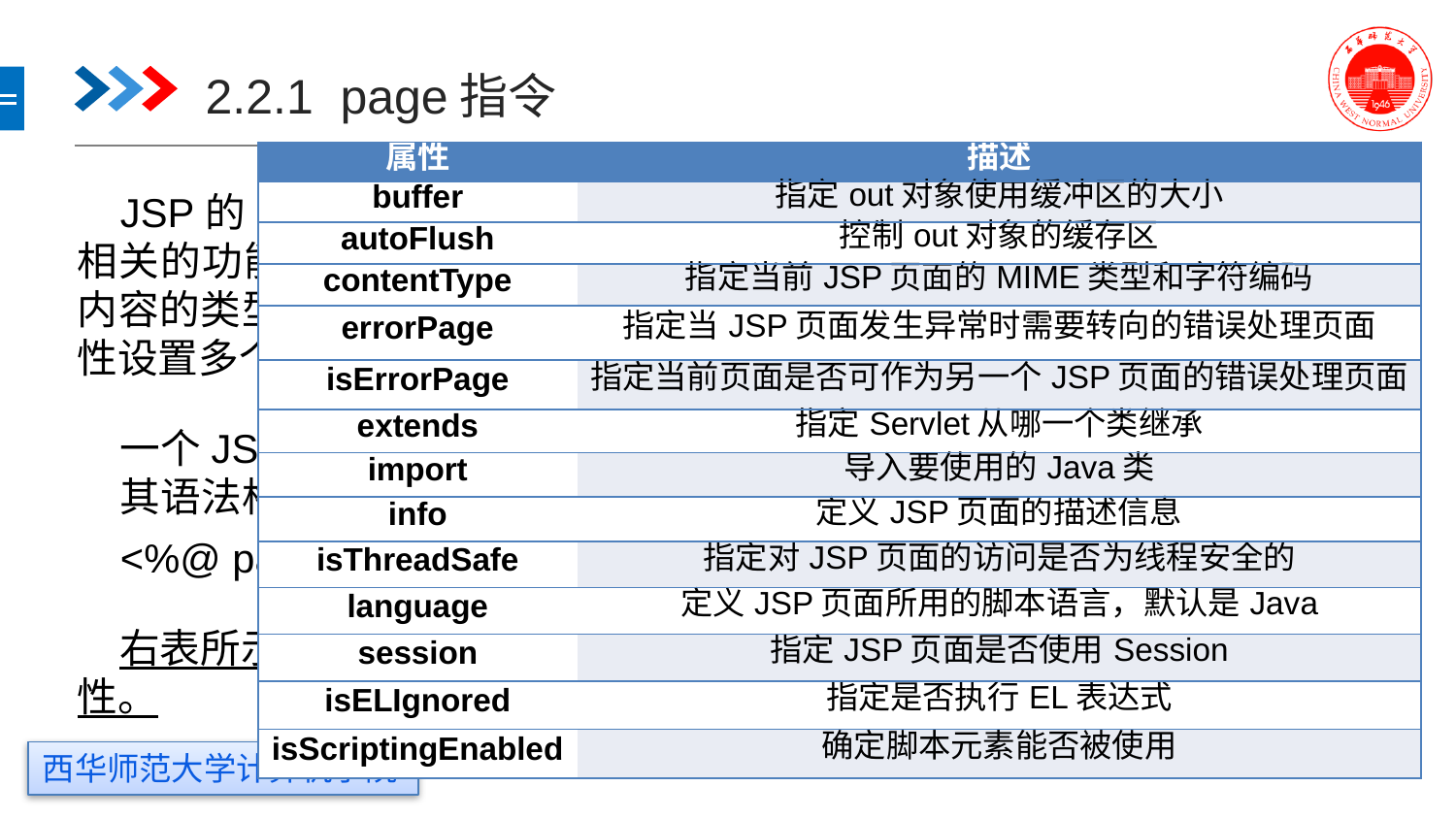

# 2.2.1  page指令
| 属性 | 描述 |
| --- | --- |
| buffer | 指定out对象使用缓冲区的大小 |
| autoFlush | 控制out对象的缓存区 |
| contentType | 指定当前JSP页面的MIME类型和字符编码 |
| errorPage | 指定当JSP页面发生异常时需要转向的错误处理页面 |
| isErrorPage | 指定当前页面是否可作为另一个JSP页面的错误处理页面 |
| extends | 指定Servlet从哪一个类继承 |
| import | 导入要使用的Java类 |
| info | 定义JSP页面的描述信息 |
| isThreadSafe | 指定对JSP页面的访问是否为线程安全的 |
| language | 定义JSP页面所用的脚本语言，默认是Java |
| session | 指定JSP页面是否使用Session |
| isELIgnored | 指定是否执行EL表达式 |
| isScriptingEnabled | 确定脚本元素能否被使用 |
JSP的page指令是页面指令，定义在整个JSP页面范围有效的属性和相关的功能。page指令可以指定使用的脚本语言、导入需要的类、输出内容的类型、处理异常的错误页面以及页面输出缓存的大小，还可以一次性设置多个属性。
一个JSP页面可以包含多个page指令。
其语法格式如下：
<%@ page attribute="value" %>
右表所示是Page指令的属性。